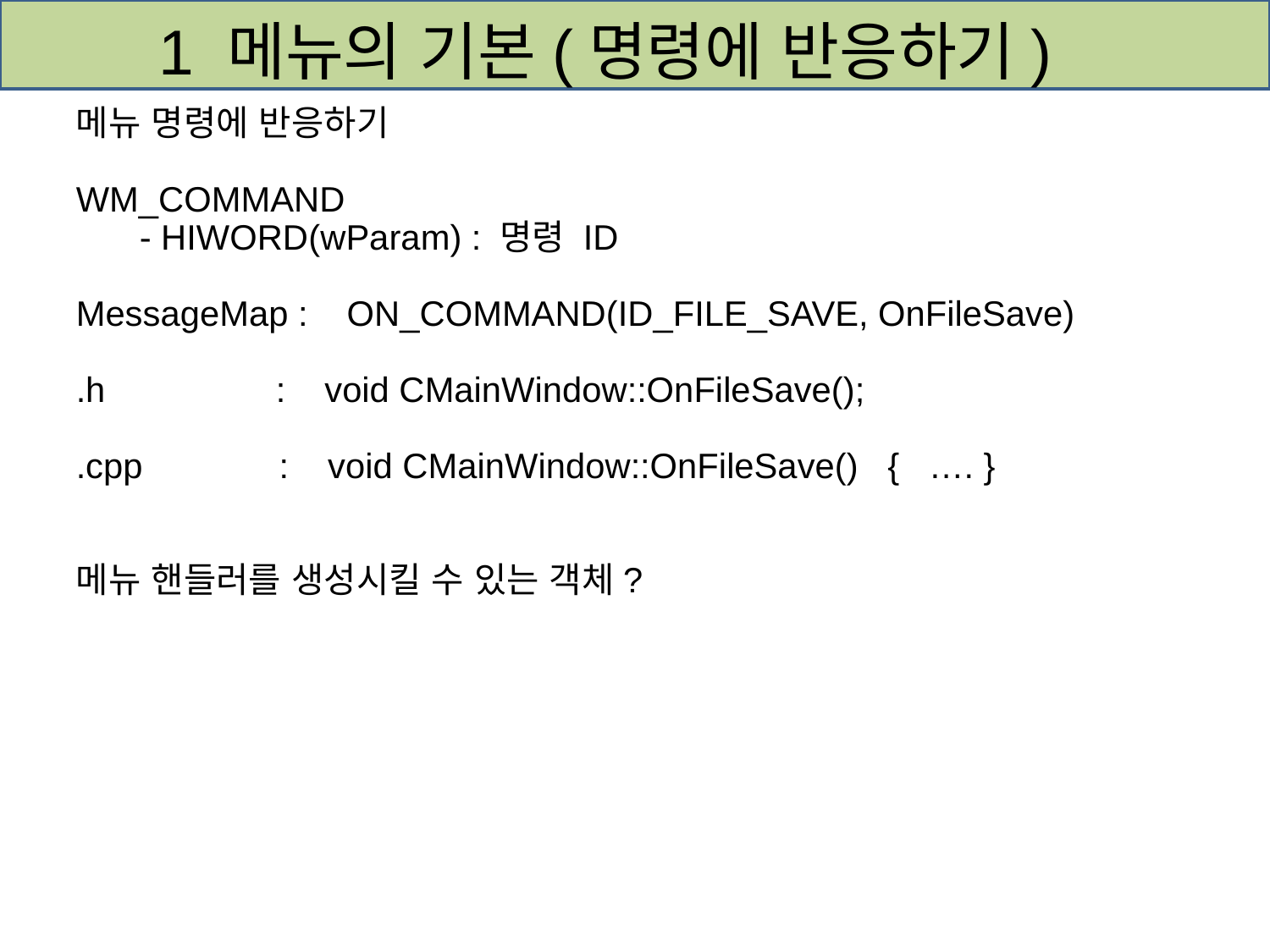

# 1 메뉴의 기본(명령에 반응하기)
메뉴 명령에 반응하기

WM_COMMAND
	- HIWORD(wParam) : 명령 ID

MessageMap :    ON_COMMAND(ID_FILE_SAVE, OnFileSave)

.h	              :    void CMainWindow::OnFileSave();

.cpp              :    void CMainWindow::OnFileSave()   {   …. }

메뉴 핸들러를 생성시킬 수 있는 객체?